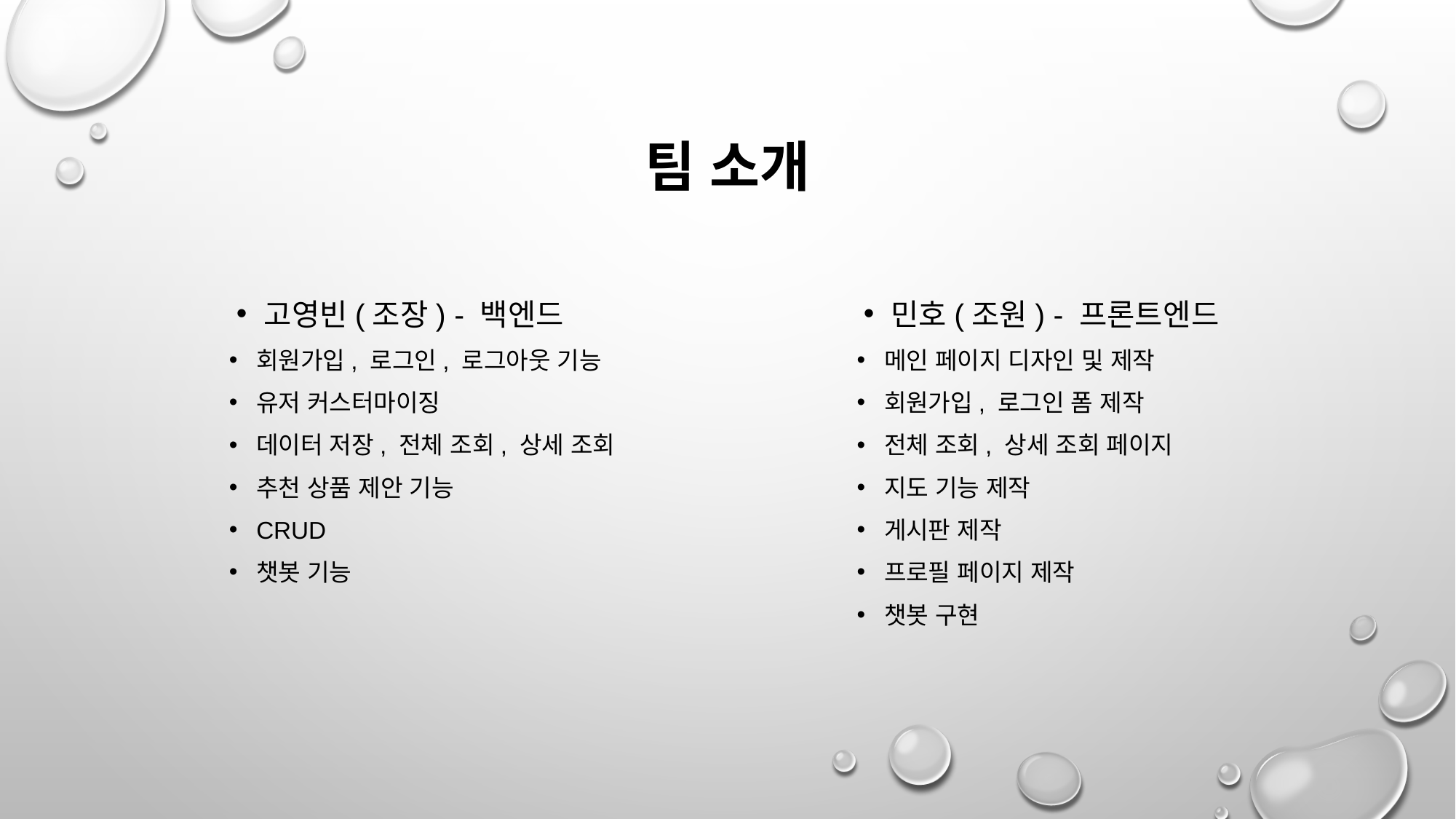

# 팀 소개
고영빈(조장) - 백엔드
회원가입, 로그인, 로그아웃 기능
유저 커스터마이징
데이터 저장, 전체 조회, 상세 조회
추천 상품 제안 기능
CRUD
챗봇 기능
민호(조원) - 프론트엔드
메인 페이지 디자인 및 제작
회원가입, 로그인 폼 제작
전체 조회, 상세 조회 페이지
지도 기능 제작
게시판 제작
프로필 페이지 제작
챗봇 구현